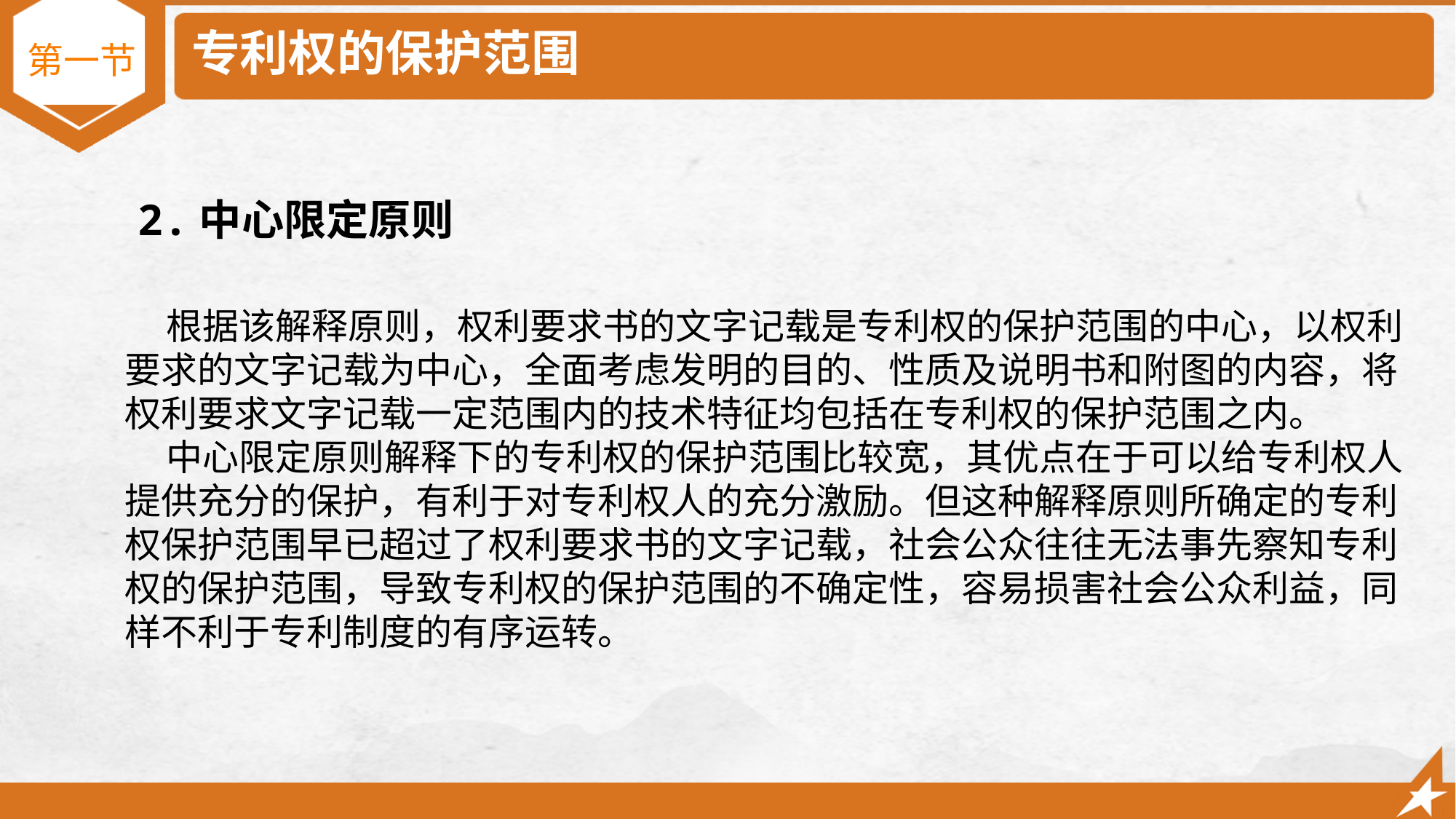

专利权的保护范围
第一节
2.中心限定原则
    根据该解释原则，权利要求书的文字记载是专利权的保护范围的中心，以权利要求的文字记载为中心，全面考虑发明的目的、性质及说明书和附图的内容，将权利要求文字记载一定范围内的技术特征均包括在专利权的保护范围之内。
    中心限定原则解释下的专利权的保护范围比较宽，其优点在于可以给专利权人提供充分的保护，有利于对专利权人的充分激励。但这种解释原则所确定的专利权保护范围早已超过了权利要求书的文字记载，社会公众往往无法事先察知专利权的保护范围，导致专利权的保护范围的不确定性，容易损害社会公众利益，同样不利于专利制度的有序运转。